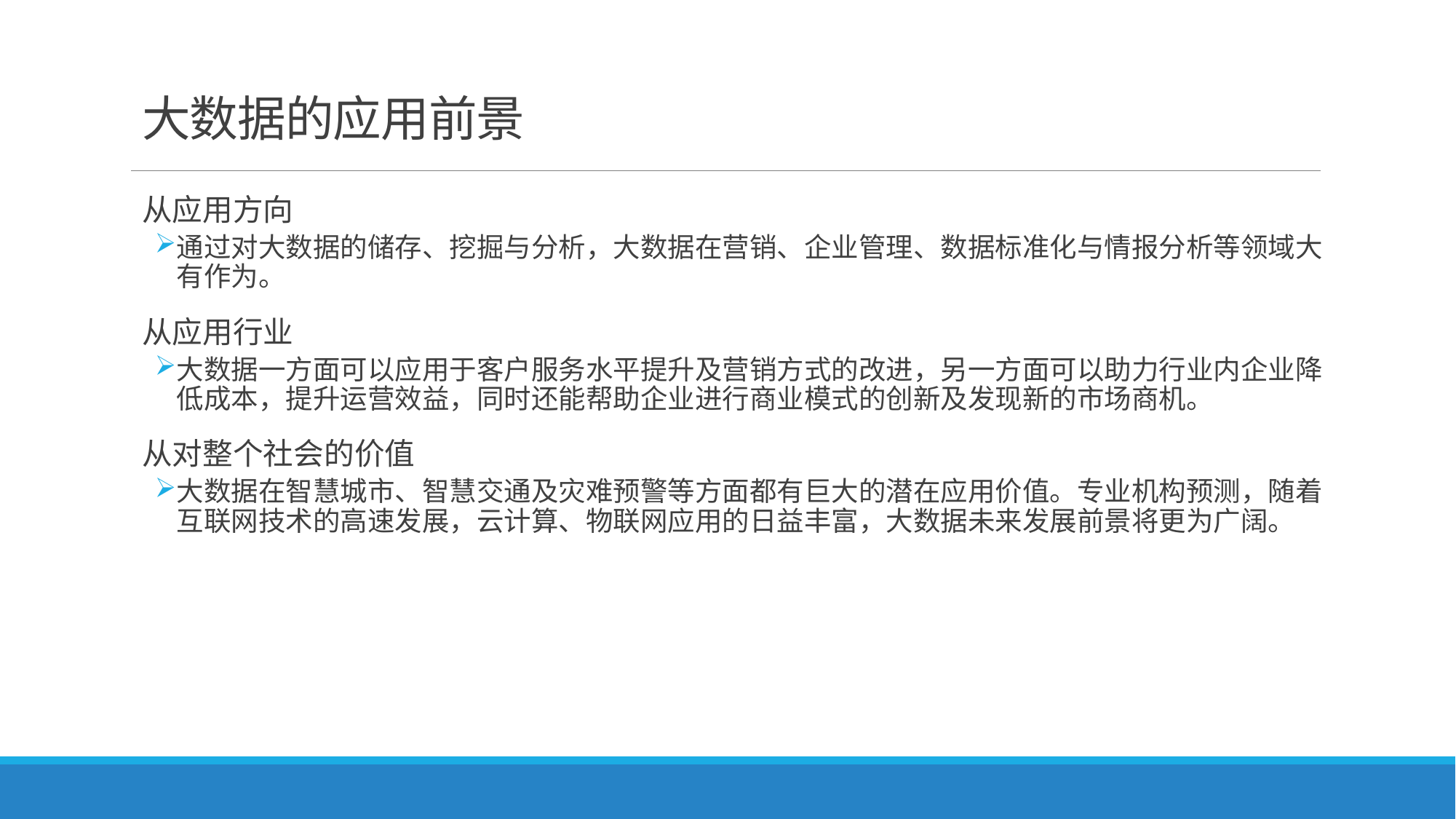

# 大数据的应用前景
从应用方向
通过对大数据的储存、挖掘与分析，大数据在营销、企业管理、数据标准化与情报分析等领域大有作为。
从应用行业
大数据一方面可以应用于客户服务水平提升及营销方式的改进，另一方面可以助力行业内企业降低成本，提升运营效益，同时还能帮助企业进行商业模式的创新及发现新的市场商机。
从对整个社会的价值
大数据在智慧城市、智慧交通及灾难预警等方面都有巨大的潜在应用价值。专业机构预测，随着互联网技术的高速发展，云计算、物联网应用的日益丰富，大数据未来发展前景将更为广阔。